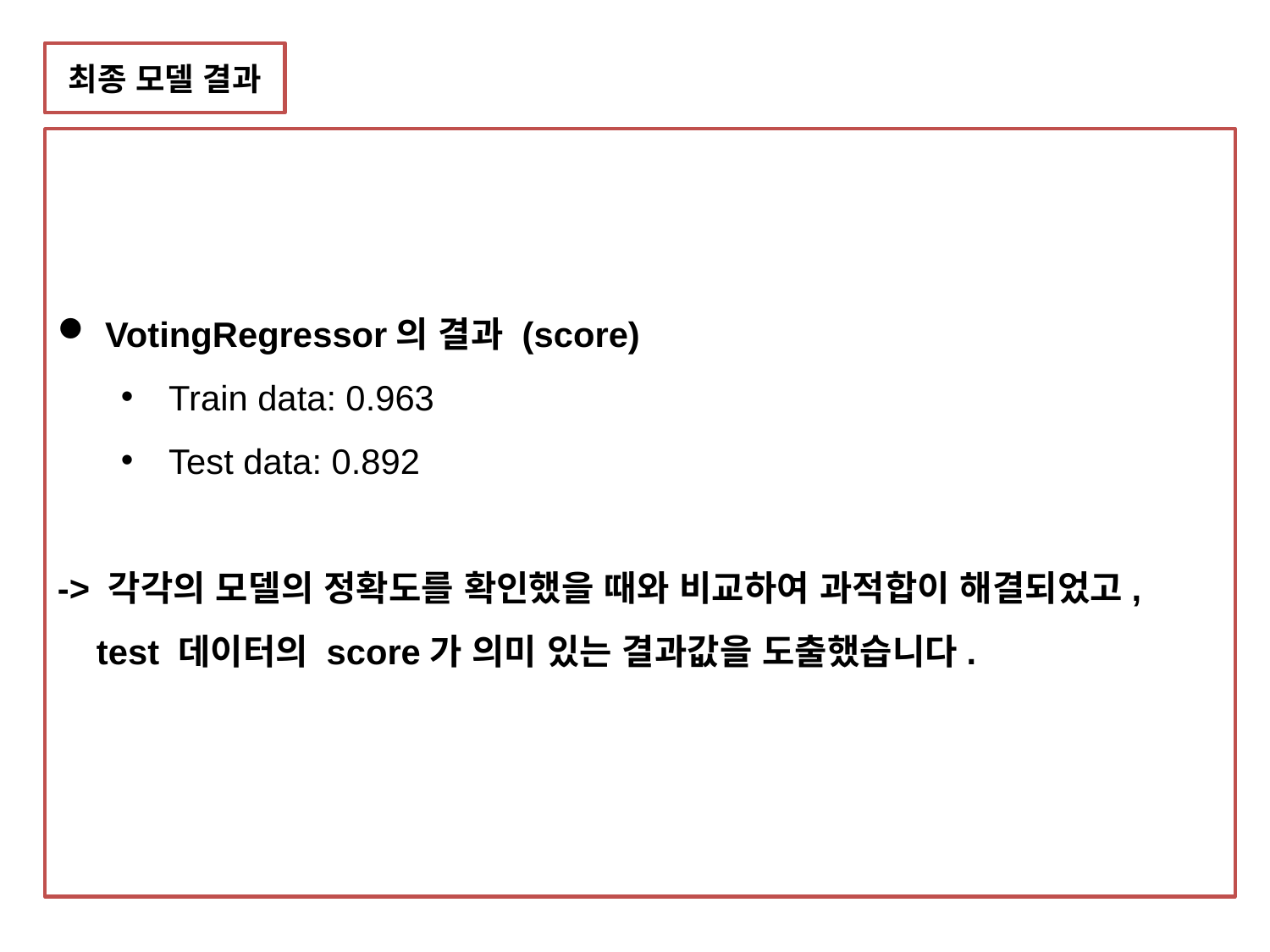

최종 모델 결과
VotingRegressor의 결과 (score)
Train data: 0.963
Test data: 0.892

-> 각각의 모델의 정확도를 확인했을 때와 비교하여 과적합이 해결되었고,
    test 데이터의 score가 의미 있는 결과값을 도출했습니다.